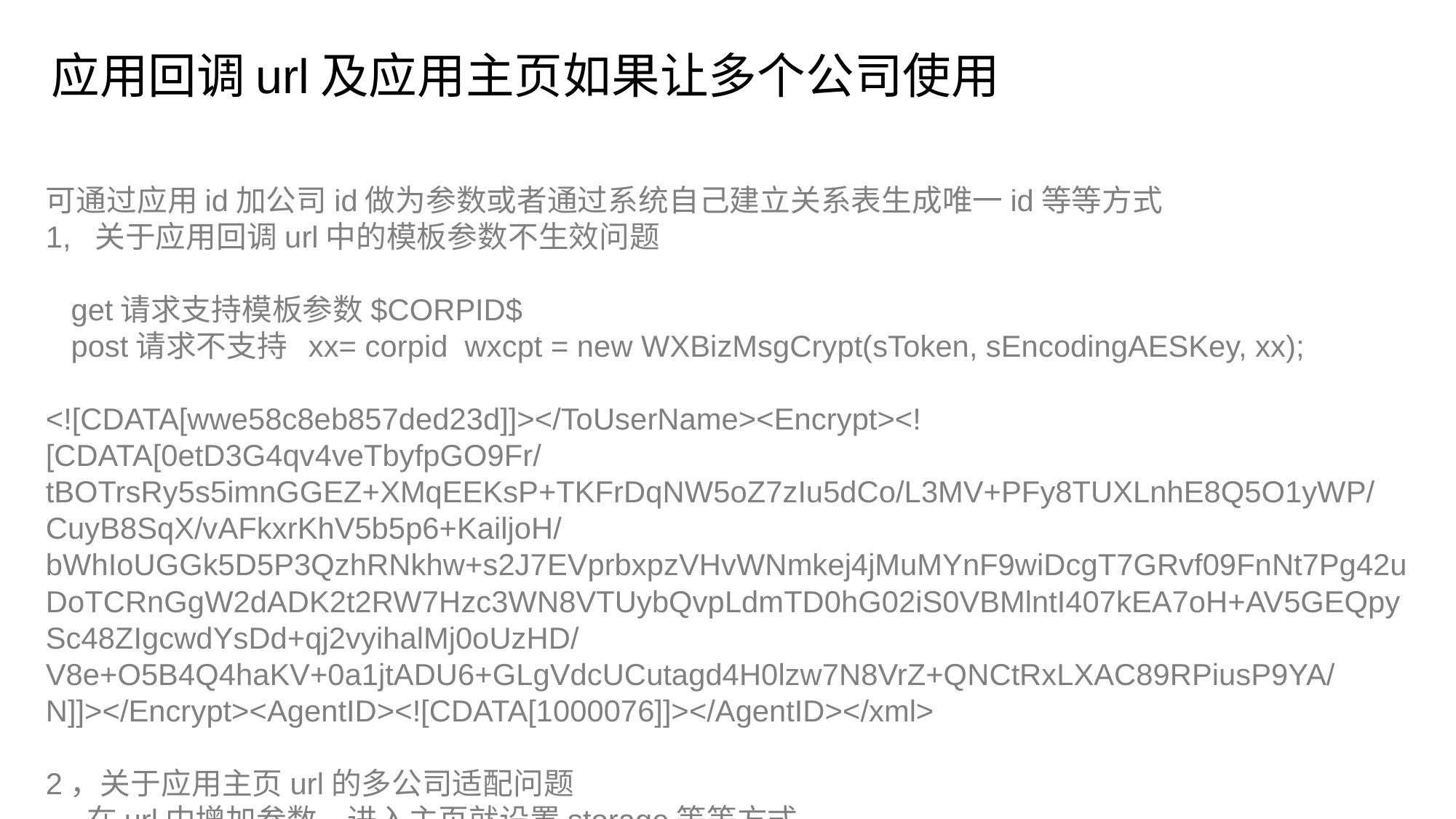

# 应用回调url及应用主页如果让多个公司使用
可通过应用id加公司id做为参数或者通过系统自己建立关系表生成唯一id等等方式
1,  关于应用回调url中的模板参数不生效问题

   get请求支持模板参数$CORPID$
   post请求不支持  xx= corpid  wxcpt = new WXBizMsgCrypt(sToken, sEncodingAESKey, xx);

<![CDATA[wwe58c8eb857ded23d]]></ToUserName><Encrypt><![CDATA[0etD3G4qv4veTbyfpGO9Fr/tBOTrsRy5s5imnGGEZ+XMqEEKsP+TKFrDqNW5oZ7zIu5dCo/L3MV+PFy8TUXLnhE8Q5O1yWP/CuyB8SqX/vAFkxrKhV5b5p6+KailjoH/bWhIoUGGk5D5P3QzhRNkhw+s2J7EVprbxpzVHvWNmkej4jMuMYnF9wiDcgT7GRvf09FnNt7Pg42uDoTCRnGgW2dADK2t2RW7Hzc3WN8VTUybQvpLdmTD0hG02iS0VBMlntI407kEA7oH+AV5GEQpySc48ZIgcwdYsDd+qj2vyihalMj0oUzHD/V8e+O5B4Q4haKV+0a1jtADU6+GLgVdcUCutagd4H0lzw7N8VrZ+QNCtRxLXAC89RPiusP9YA/N]]></Encrypt><AgentID><![CDATA[1000076]]></AgentID></xml>

2，关于应用主页url的多公司适配问题
     在url中增加参数，进入主页就设置storage等等方式